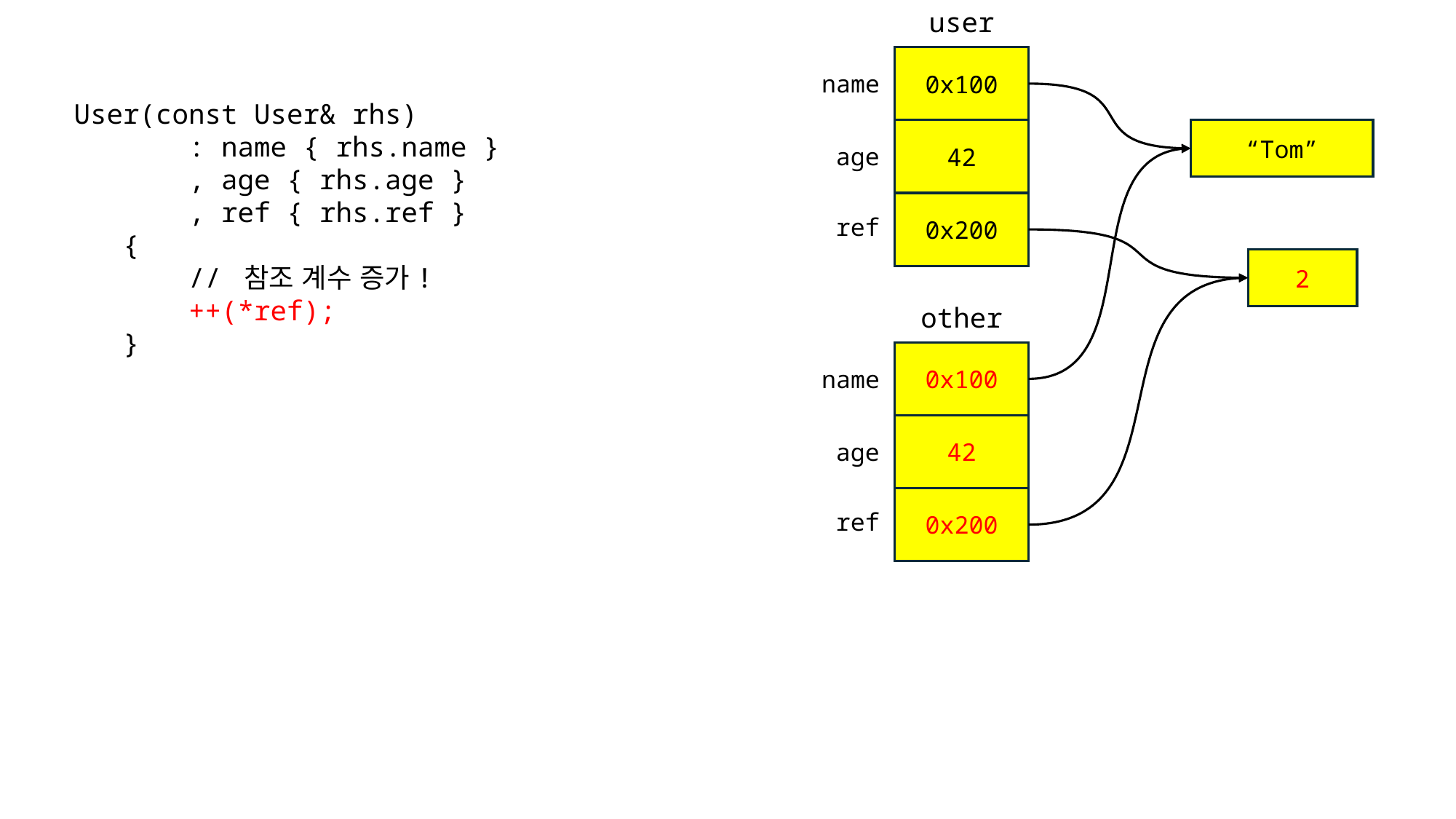

user
0x100
name
 User(const User& rhs)
        : name { rhs.name }
        , age { rhs.age }
        , ref { rhs.ref }
    {
        // 참조 계수 증가!
        ++(*ref);
    }
42
“Tom”
age
0x200
ref
2
other
0x100
name
42
age
0x200
ref